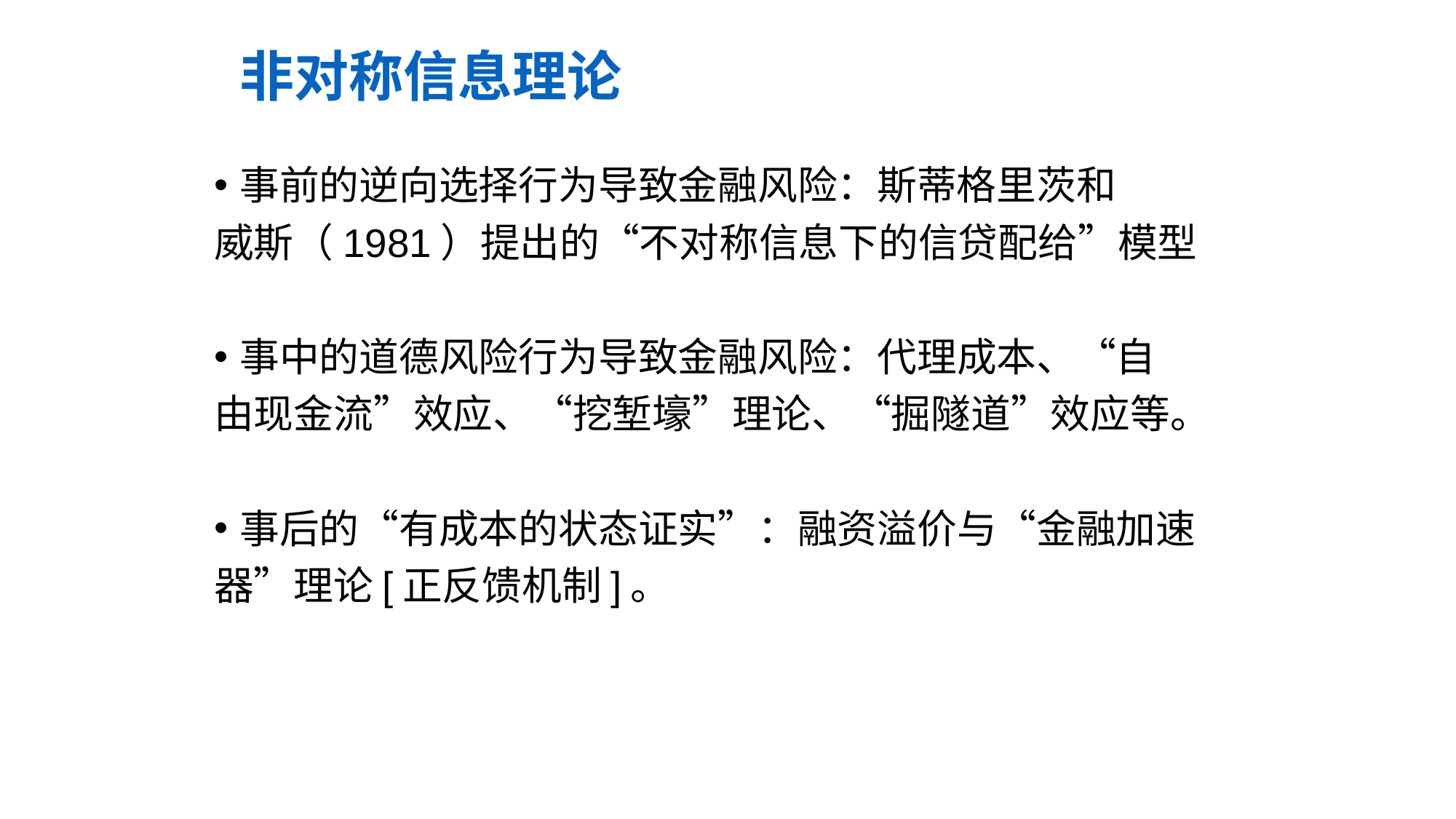

非对称信息理论
事前的逆向选择行为导致金融风险：斯蒂格里茨和
威斯（1981）提出的“不对称信息下的信贷配给”模型

事中的道德风险行为导致金融风险：代理成本、“自
由现金流”效应、“挖堑壕”理论、“掘隧道”效应等。

事后的“有成本的状态证实”：融资溢价与“金融加速
器”理论[正反馈机制]。